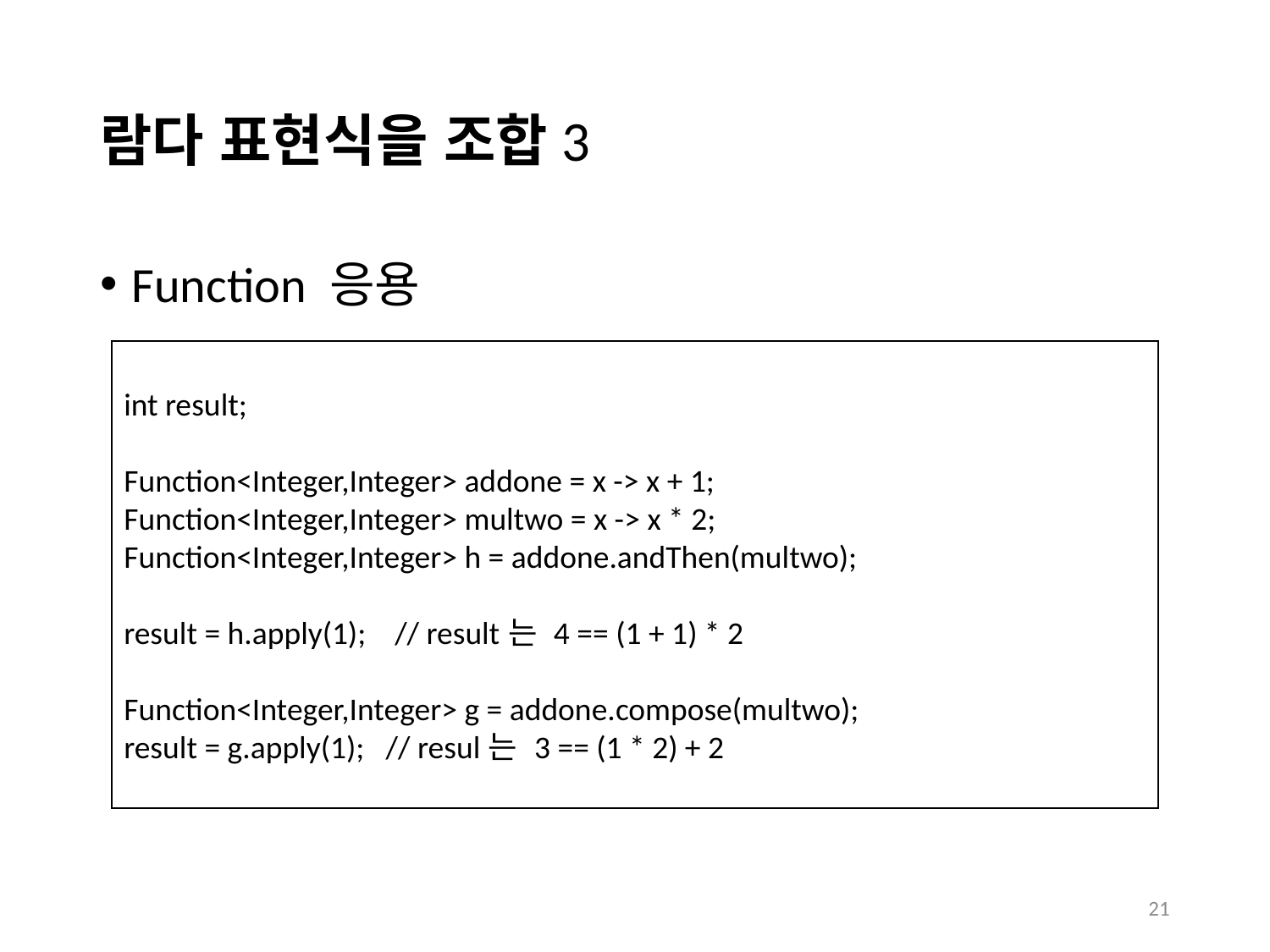

# 람다 표현식을 조합3
Function 응용
int result;

Function<Integer,Integer> addone = x -> x + 1;
Function<Integer,Integer> multwo = x -> x * 2;
Function<Integer,Integer> h = addone.andThen(multwo);

result = h.apply(1);    // result는 4 == (1 + 1) * 2

Function<Integer,Integer> g = addone.compose(multwo);
result = g.apply(1);   // resul는 3 == (1 * 2) + 2
21